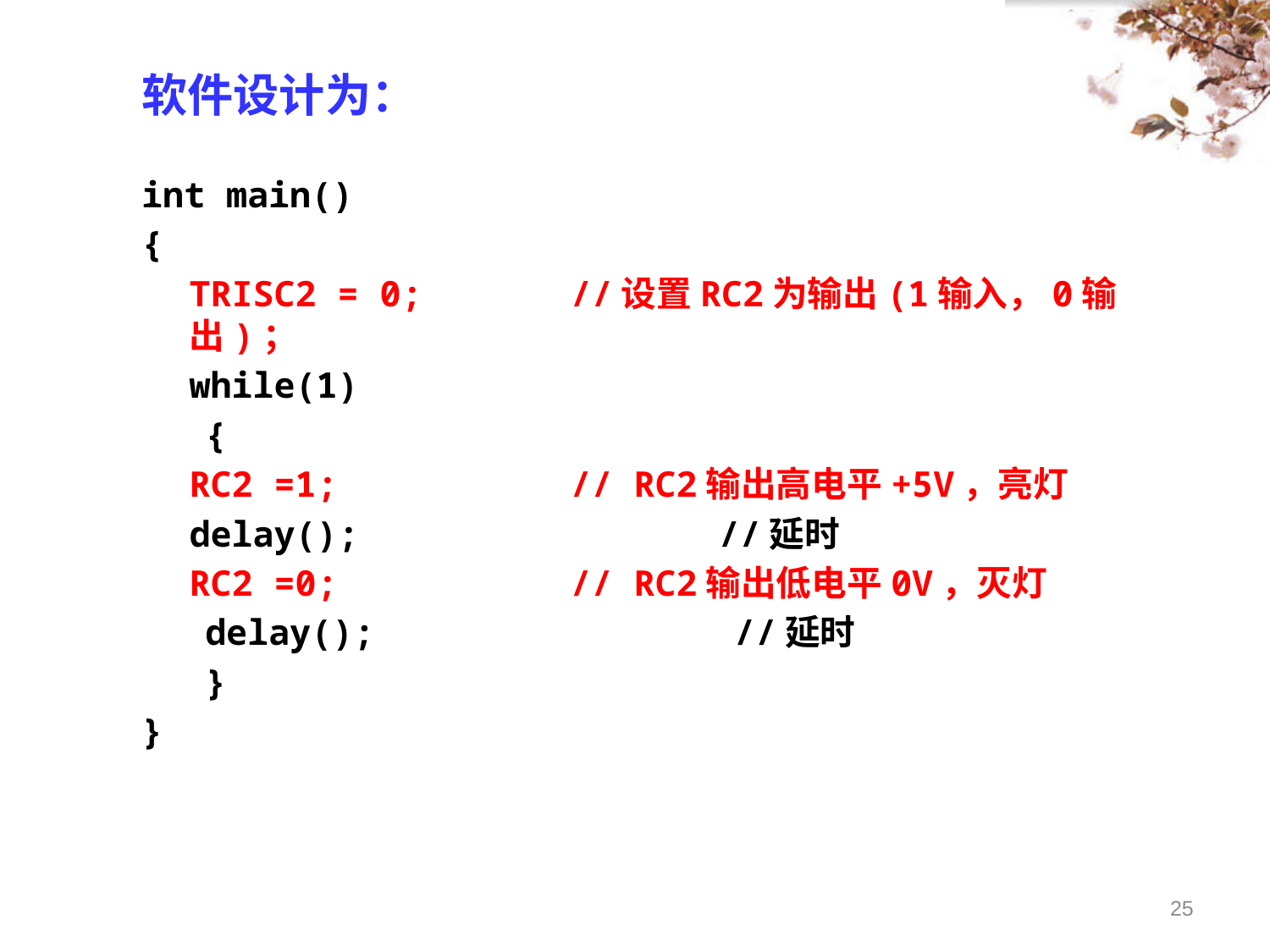

软件设计为：

int main()
{
	TRISC2 = 0;       //设置RC2为输出(1输入，0输出)；
	while(1)
   {
	RC2 =1;	      // RC2输出高电平+5V，亮灯
	delay();                 //延时
	RC2 =0;       	// RC2输出低电平0V，灭灯
   delay();                 //延时
   }
}

25